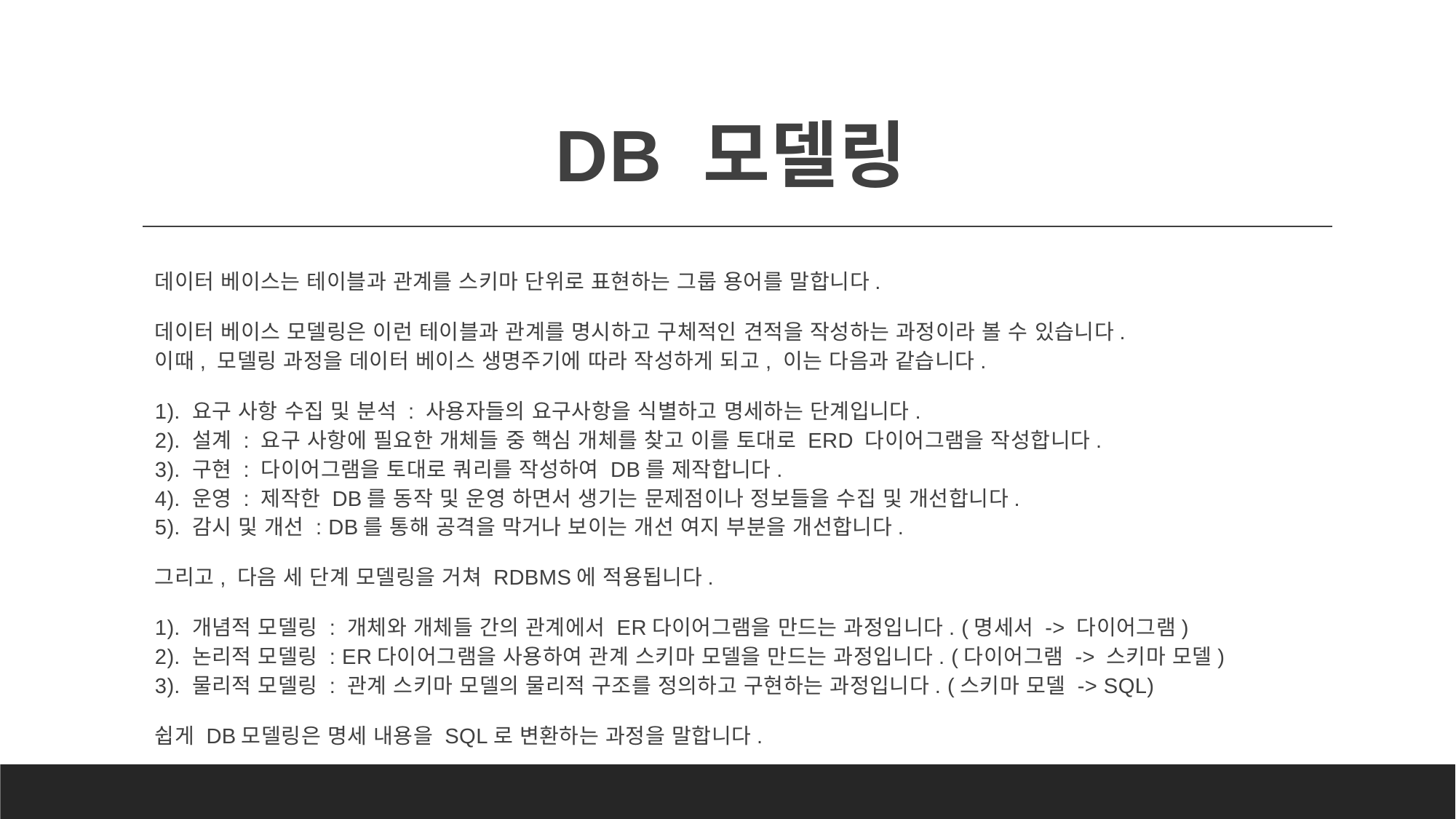

# DB 모델링
데이터 베이스는 테이블과 관계를 스키마 단위로 표현하는 그룹 용어를 말합니다.
데이터 베이스 모델링은 이런 테이블과 관계를 명시하고 구체적인 견적을 작성하는 과정이라 볼 수 있습니다.
이때, 모델링 과정을 데이터 베이스 생명주기에 따라 작성하게 되고, 이는 다음과 같습니다.
1). 요구 사항 수집 및 분석 : 사용자들의 요구사항을 식별하고 명세하는 단계입니다.
2). 설계 : 요구 사항에 필요한 개체들 중 핵심 개체를 찾고 이를 토대로 ERD 다이어그램을 작성합니다.
3). 구현 : 다이어그램을 토대로 쿼리를 작성하여 DB를 제작합니다.
4). 운영 : 제작한 DB를 동작 및 운영 하면서 생기는 문제점이나 정보들을 수집 및 개선합니다.
5). 감시 및 개선 : DB를 통해 공격을 막거나 보이는 개선 여지 부분을 개선합니다.
그리고, 다음 세 단계 모델링을 거쳐 RDBMS에 적용됩니다.
1). 개념적 모델링 : 개체와 개체들 간의 관계에서 ER다이어그램을 만드는 과정입니다. (명세서 -> 다이어그램)
2). 논리적 모델링 : ER다이어그램을 사용하여 관계 스키마 모델을 만드는 과정입니다. (다이어그램 -> 스키마 모델)
3). 물리적 모델링 : 관계 스키마 모델의 물리적 구조를 정의하고 구현하는 과정입니다. (스키마 모델 -> SQL)
쉽게 DB모델링은 명세 내용을 SQL로 변환하는 과정을 말합니다.